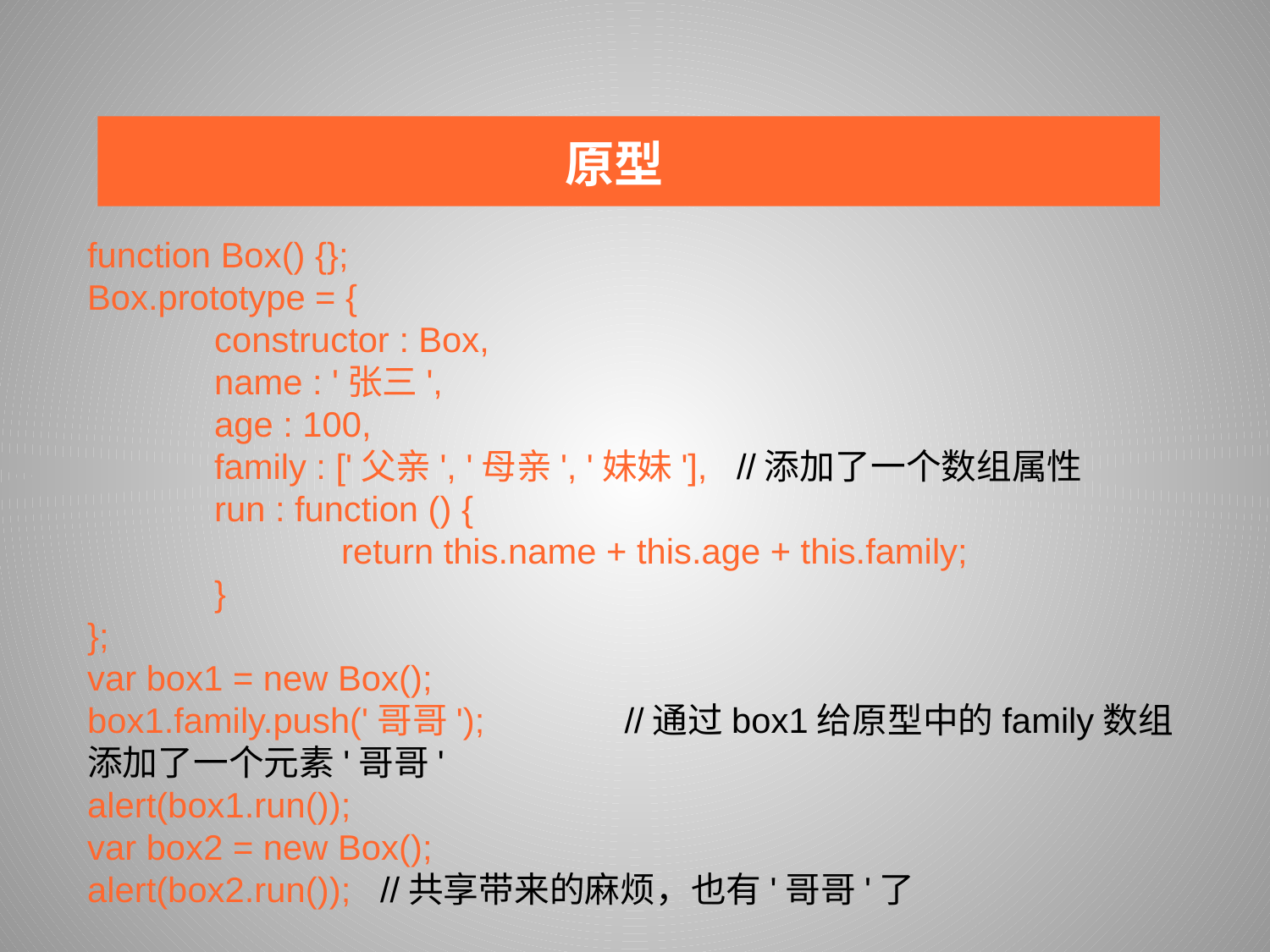

原型
function Box() {};
Box.prototype = {
	constructor : Box,
	name : '张三',
	age : 100,
	family : ['父亲', '母亲', '妹妹'],   //添加了一个数组属性
	run : function () {
		return this.name + this.age + this.family;
	}
};
var box1 = new Box();
box1.family.push('哥哥');	   //通过box1给原型中的family数组添加了一个元素'哥哥'
alert(box1.run());
var box2 = new Box();
alert(box2.run());   //共享带来的麻烦，也有'哥哥'了